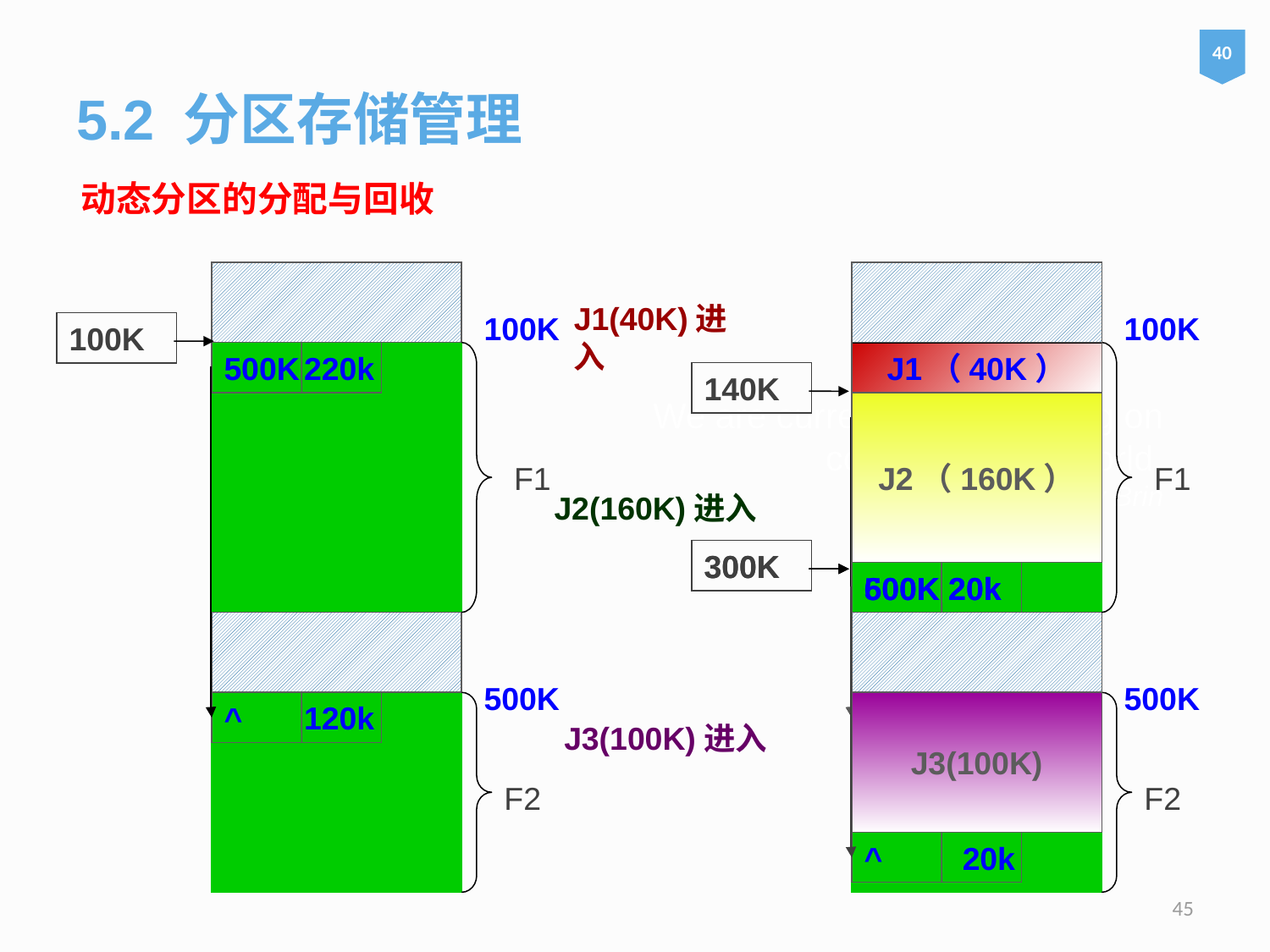

40
5.2 分区存储管理
动态分区的分配与回收

F1

F2
100K
500K

F1

F2
100K
500K
J1(40K)进入
100K

         220k

500K
J1（40K）
140K

# We are currently not planning on conquering the world. – Sergey Brin
500k 180k

^       120k

J2（160K）
J2(160K)进入
300K

300K

500K 20k

^        120k

600K 20k

^         20k

         120k

^
J3(100K)
J3(100K)进入
45